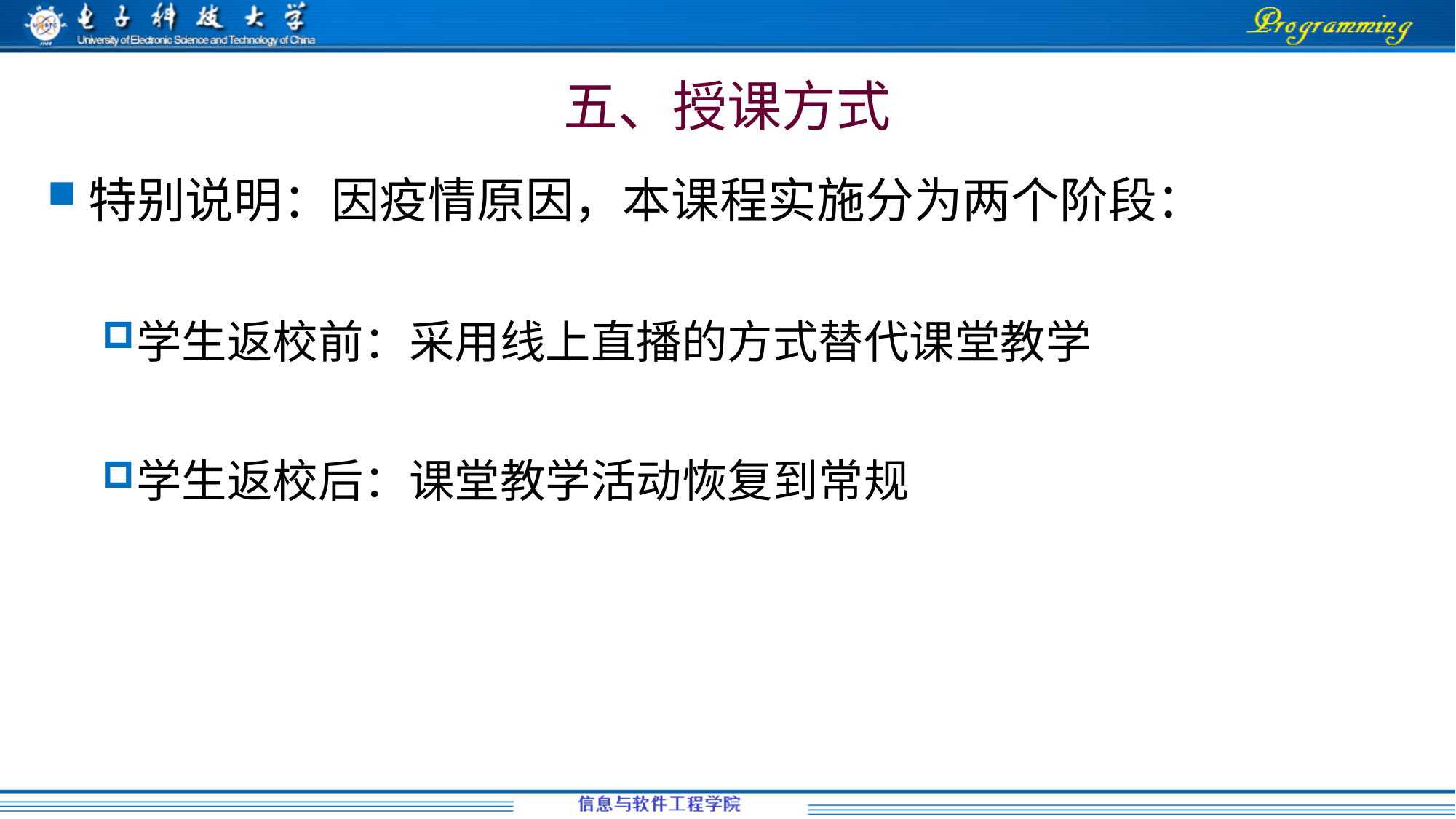

# 五、授课方式
特别说明：因疫情原因，本课程实施分为两个阶段：

学生返校前：采用线上直播的方式替代课堂教学

学生返校后：课堂教学活动恢复到常规